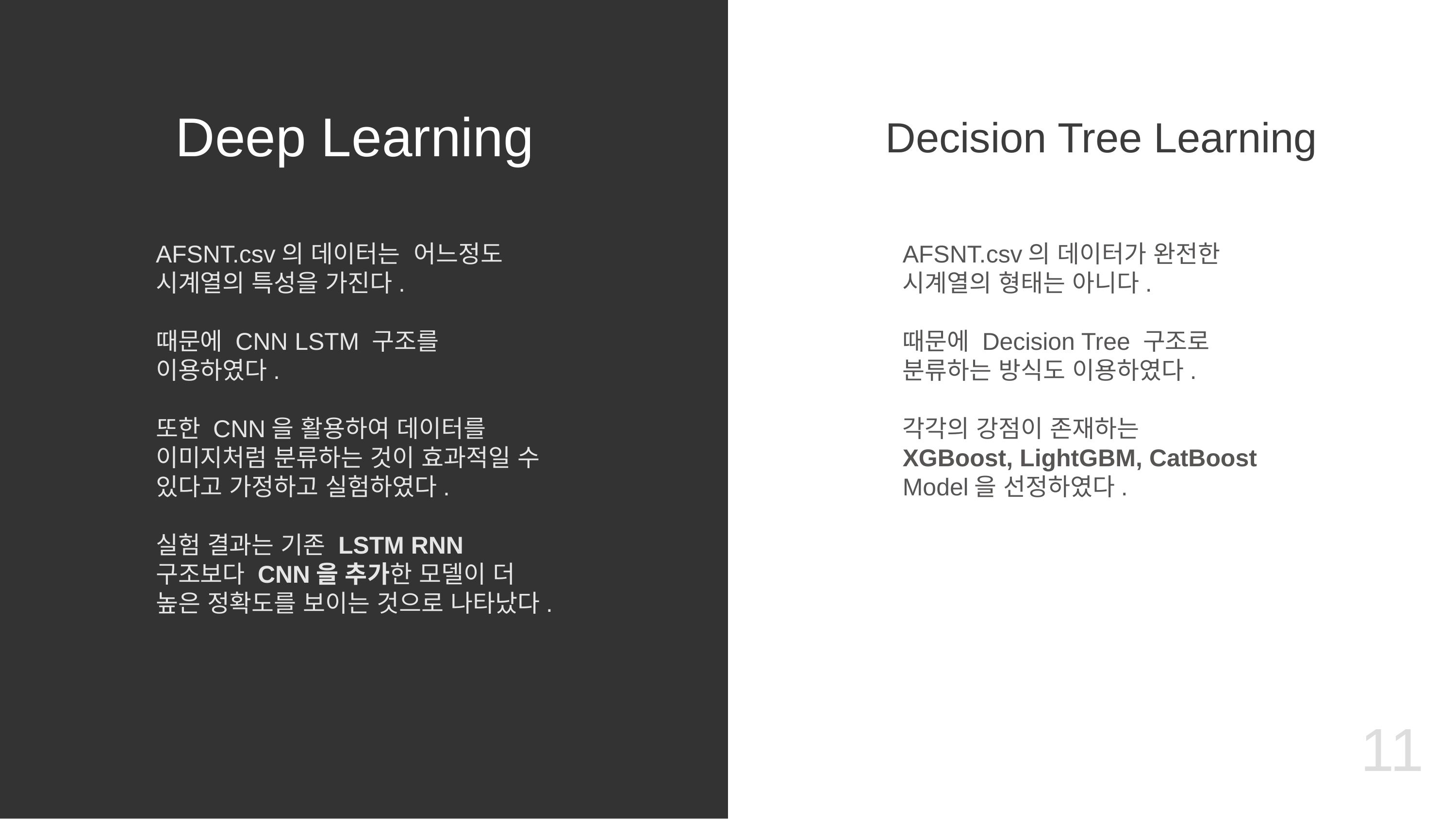

# Deep Learning
Decision Tree Learning
AFSNT.csv의 데이터는  어느정도 시계열의 특성을 가진다.

때문에 CNN LSTM 구조를 이용하였다.

또한 CNN을 활용하여 데이터를 이미지처럼 분류하는 것이 효과적일 수 있다고 가정하고 실험하였다.

실험 결과는 기존 LSTM RNN 구조보다 CNN을 추가한 모델이 더 높은 정확도를 보이는 것으로 나타났다.
AFSNT.csv의 데이터가 완전한 시계열의 형태는 아니다.

때문에 Decision Tree 구조로 분류하는 방식도 이용하였다.

각각의 강점이 존재하는
XGBoost, LightGBM, CatBoost  Model을 선정하였다.
11